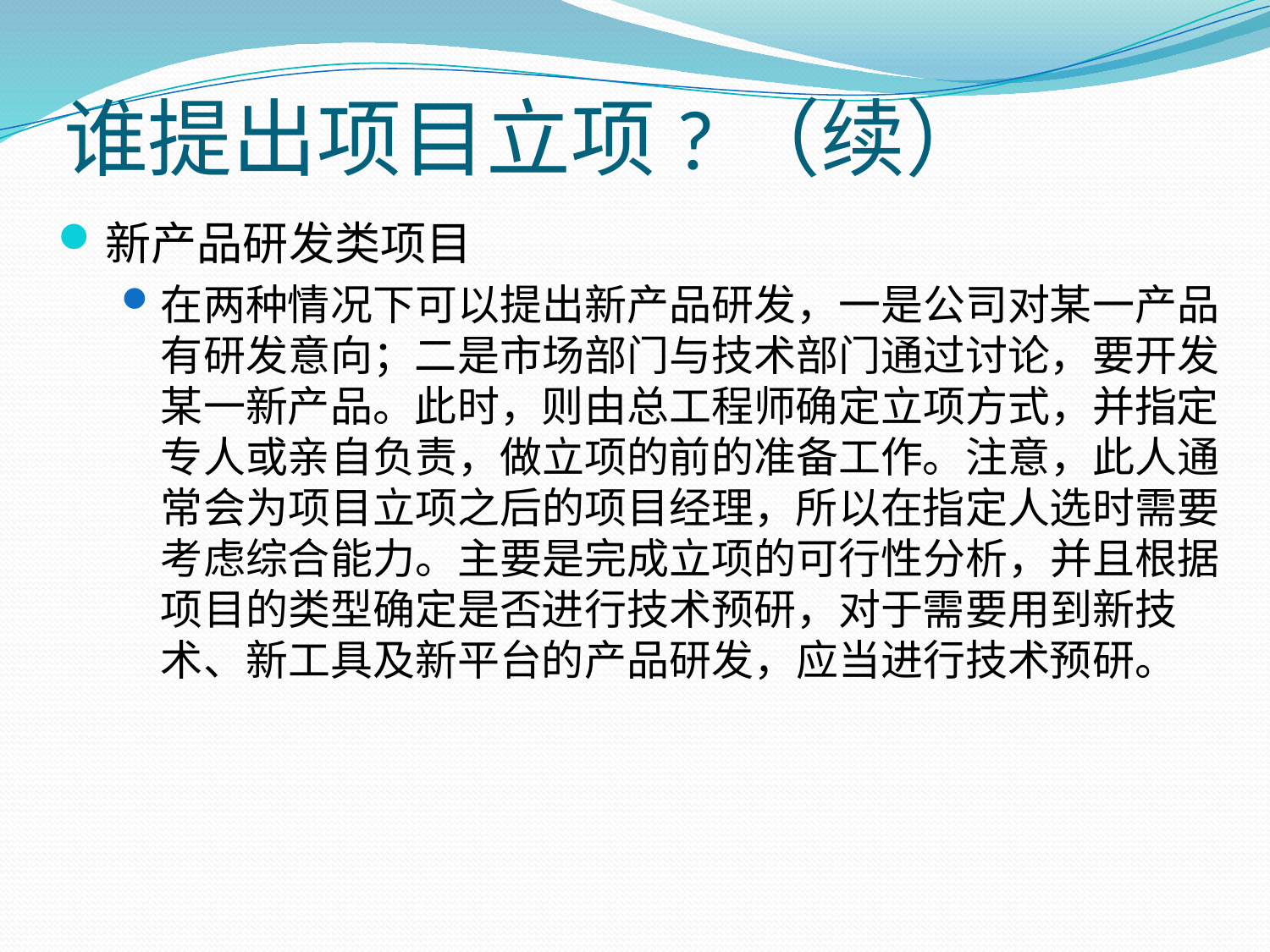

谁提出项目立项?（续）
新产品研发类项目
在两种情况下可以提出新产品研发，一是公司对某一产品有研发意向；二是市场部门与技术部门通过讨论，要开发某一新产品。此时，则由总工程师确定立项方式，并指定专人或亲自负责，做立项的前的准备工作。注意，此人通常会为项目立项之后的项目经理，所以在指定人选时需要考虑综合能力。主要是完成立项的可行性分析，并且根据项目的类型确定是否进行技术预研，对于需要用到新技术、新工具及新平台的产品研发，应当进行技术预研。